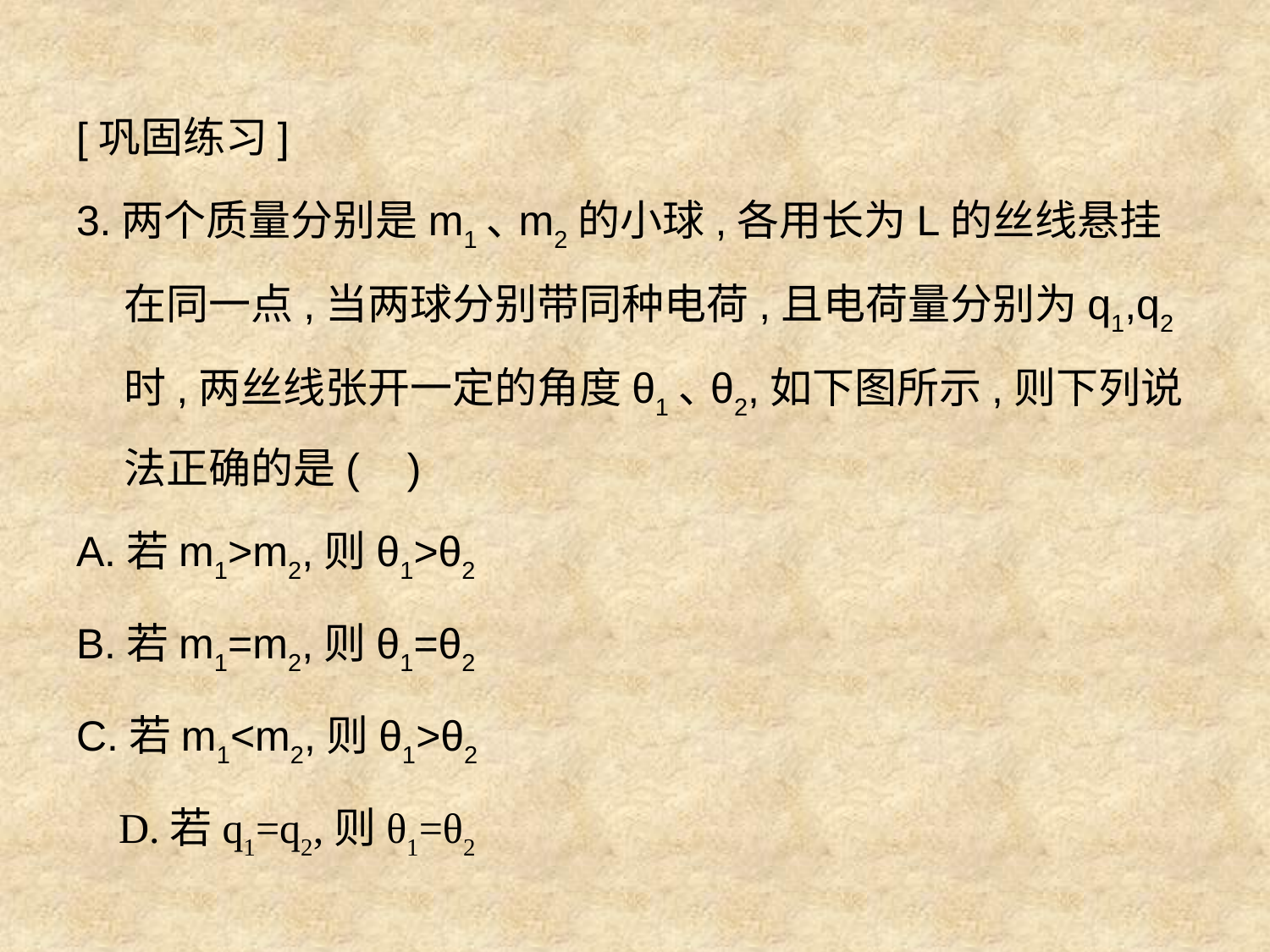

[巩固练习]
3.两个质量分别是m1､m2的小球,各用长为L的丝线悬挂在同一点,当两球分别带同种电荷,且电荷量分别为q1,q2时,两丝线张开一定的角度θ1､θ2,如下图所示,则下列说法正确的是(    )
A.若m1>m2,则θ1>θ2
B.若m1=m2,则θ1=θ2
C.若m1<m2,则θ1>θ2
    D.若q1=q2,则θ1=θ2